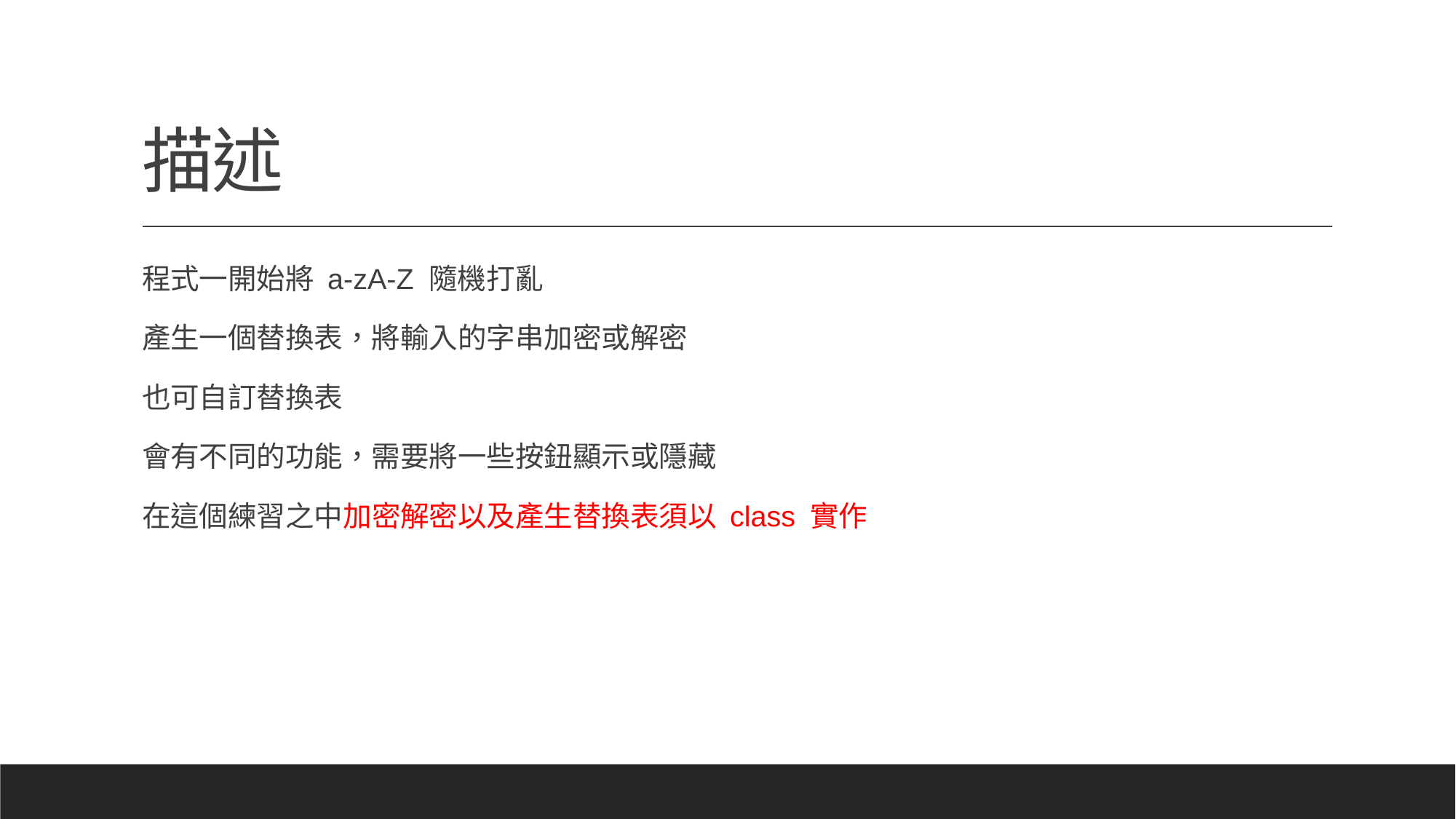

# 描述
程式一開始將 a-zA-Z 隨機打亂
產生一個替換表，將輸入的字串加密或解密
也可自訂替換表
會有不同的功能，需要將一些按鈕顯示或隱藏
在這個練習之中加密解密以及產生替換表須以 class 實作